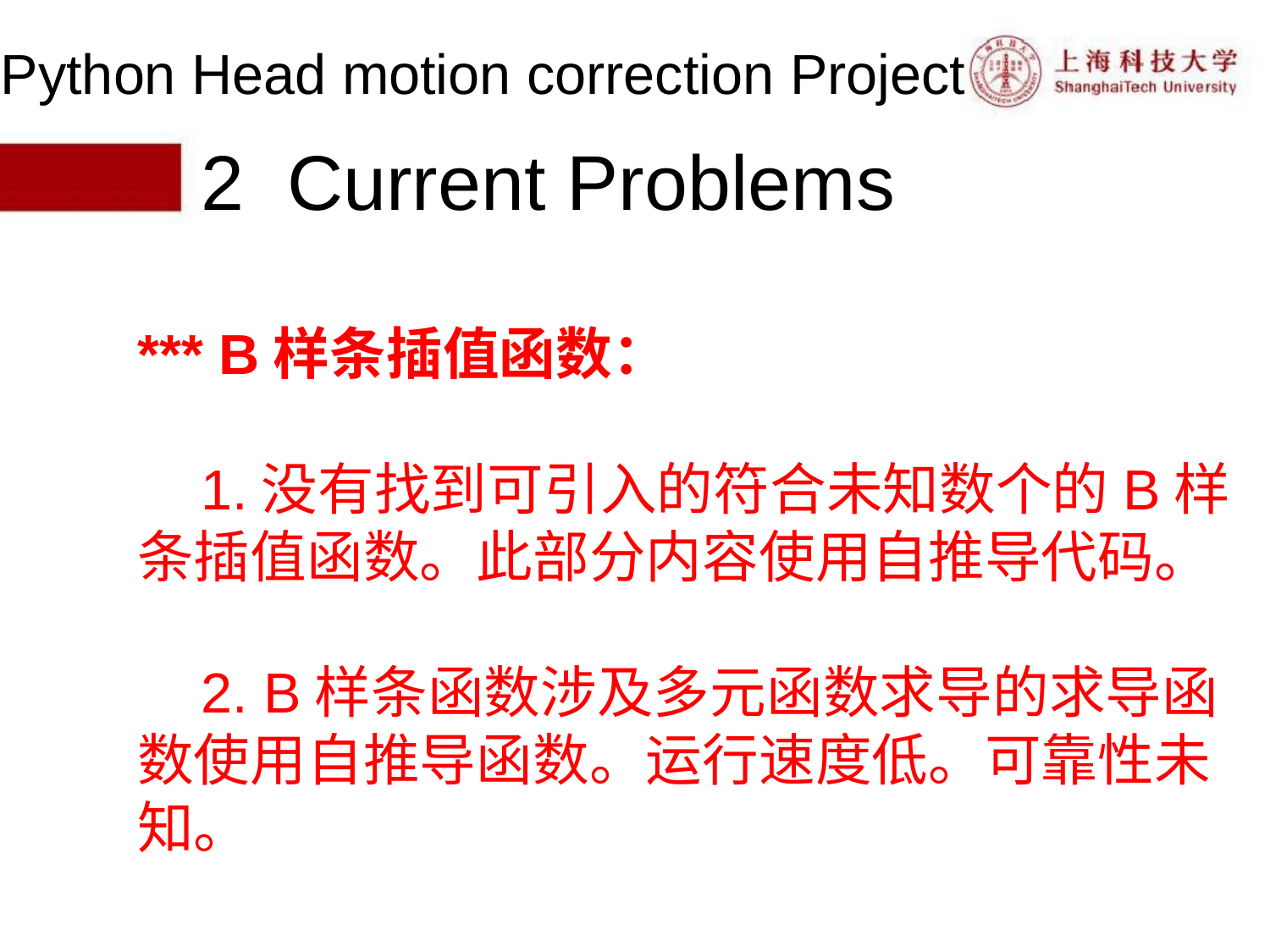

# Python Head motion correction Project
2  Current Problems

*** B样条插值函数：

1.没有找到可引入的符合未知数个的B样条插值函数。此部分内容使用自推导代码。

2. B样条函数涉及多元函数求导的求导函数使用自推导函数。运行速度低。可靠性未知。